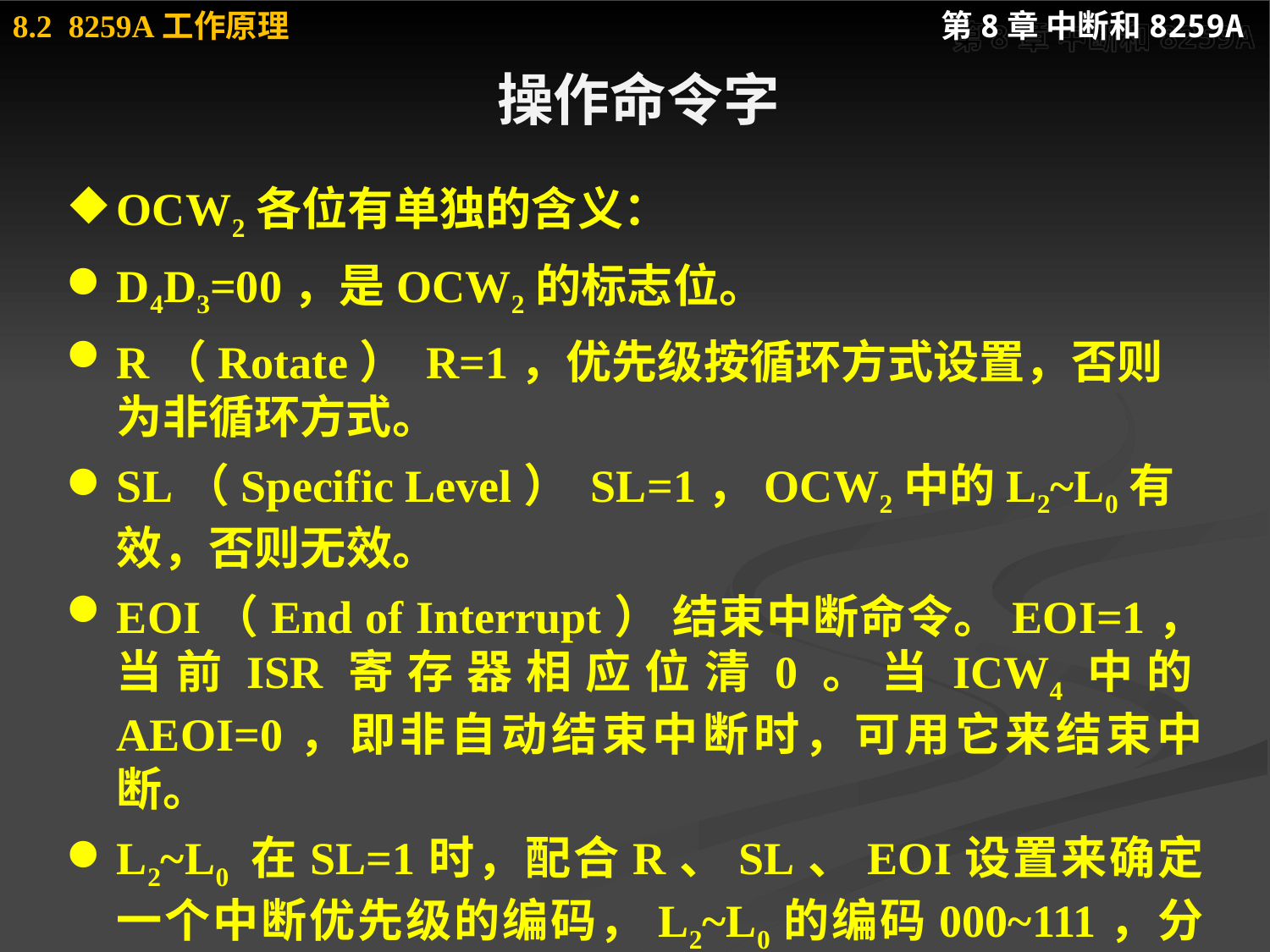

# 操作命令字
OCW2各位有单独的含义：
D4D3=00，是OCW2的标志位。
R（Rotate） R=1，优先级按循环方式设置，否则为非循环方式。
SL（Specific Level） SL=1，OCW2中的L2~L0有效，否则无效。
EOI（End of Interrupt） 结束中断命令。EOI=1，当前ISR寄存器相应位清0。当ICW4中的AEOI=0，即非自动结束中断时，可用它来结束中断。
L2~L0 在SL=1时，配合R、SL、EOI设置来确定一个中断优先级的编码，L2~L0的编码000~111，分别与IR0~IR7相对应。